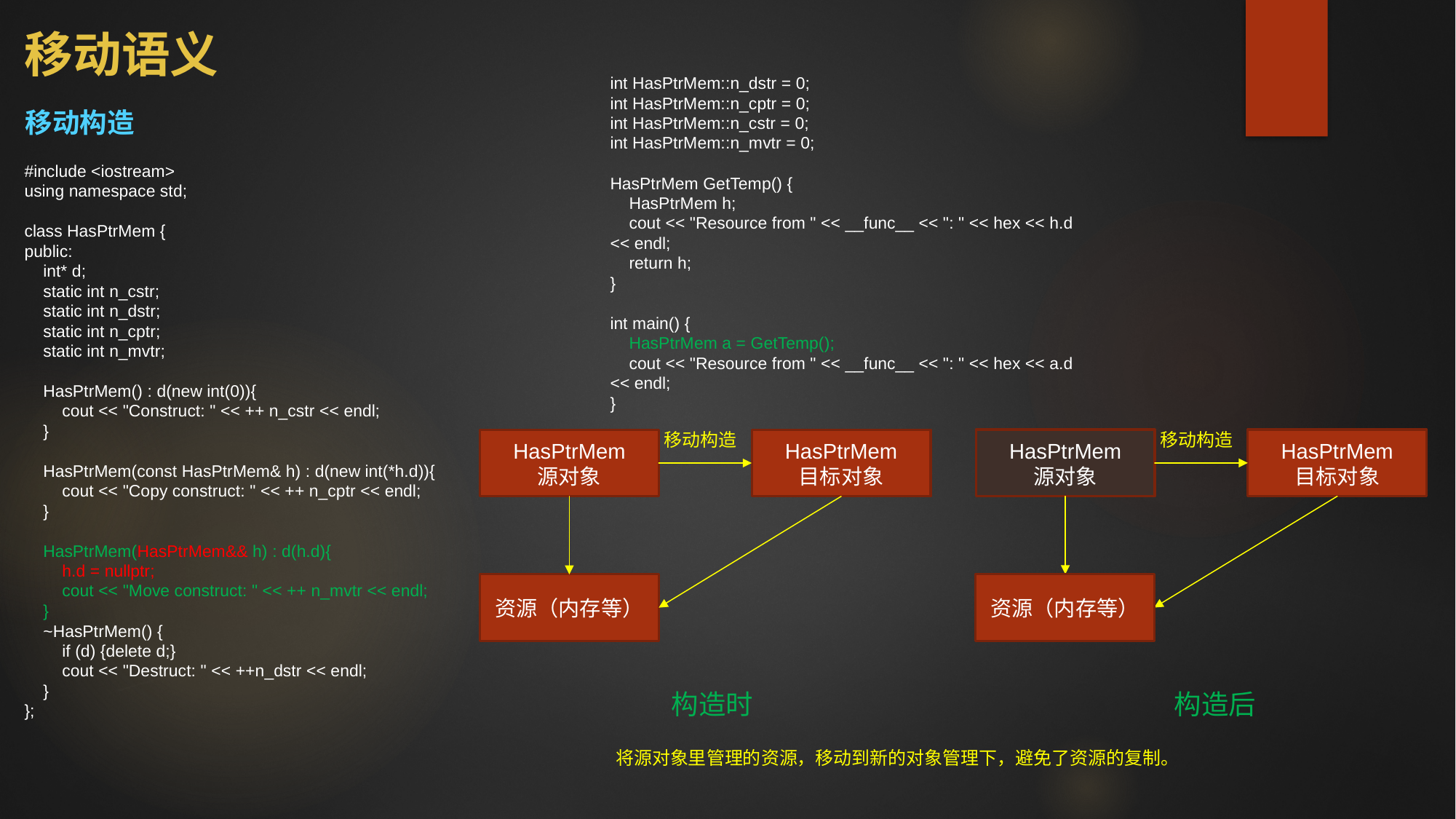

# 移动语义
int HasPtrMem::n_dstr = 0;
int HasPtrMem::n_cptr = 0;
int HasPtrMem::n_cstr = 0;
int HasPtrMem::n_mvtr = 0;

HasPtrMem GetTemp() {
    HasPtrMem h;
    cout << "Resource from " << __func__ << ": " << hex << h.d << endl;
    return h;
}

int main() {
    HasPtrMem a = GetTemp();
    cout << "Resource from " << __func__ << ": " << hex << a.d << endl;
}
移动构造
#include <iostream>
using namespace std;

class HasPtrMem {
public:
    int* d;
    static int n_cstr;
    static int n_dstr;
    static int n_cptr;
    static int n_mvtr;

    HasPtrMem() : d(new int(0)){
        cout << "Construct: " << ++ n_cstr << endl;
    }

    HasPtrMem(const HasPtrMem& h) : d(new int(*h.d)){
        cout << "Copy construct: " << ++ n_cptr << endl;
    }

    HasPtrMem(HasPtrMem&& h) : d(h.d){
        h.d = nullptr;
        cout << "Move construct: " << ++ n_mvtr << endl;
    }
    ~HasPtrMem() {
        if (d) {delete d;}
        cout << "Destruct: " << ++n_dstr << endl;
    }
};

移动构造
移动构造
HasPtrMem
源对象
HasPtrMem
目标对象
HasPtrMem
源对象
HasPtrMem
目标对象
资源（内存等）
资源（内存等）
构造后
构造时
将源对象里管理的资源，移动到新的对象管理下，避免了资源的复制。